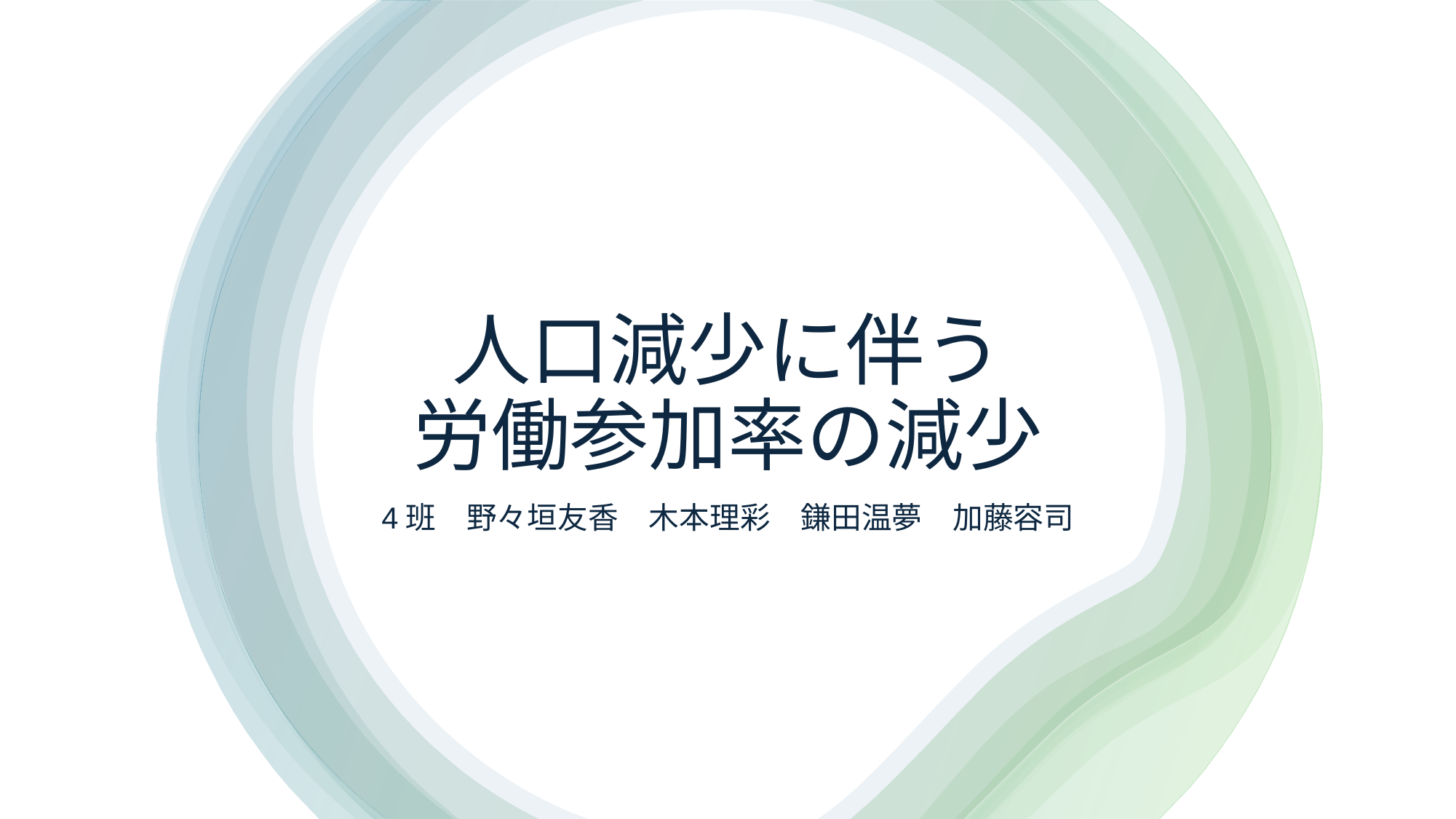

# 人口減少に伴う 労働参加率の減少
4班　野々垣友香　木本理彩　鎌田温夢　加藤容司